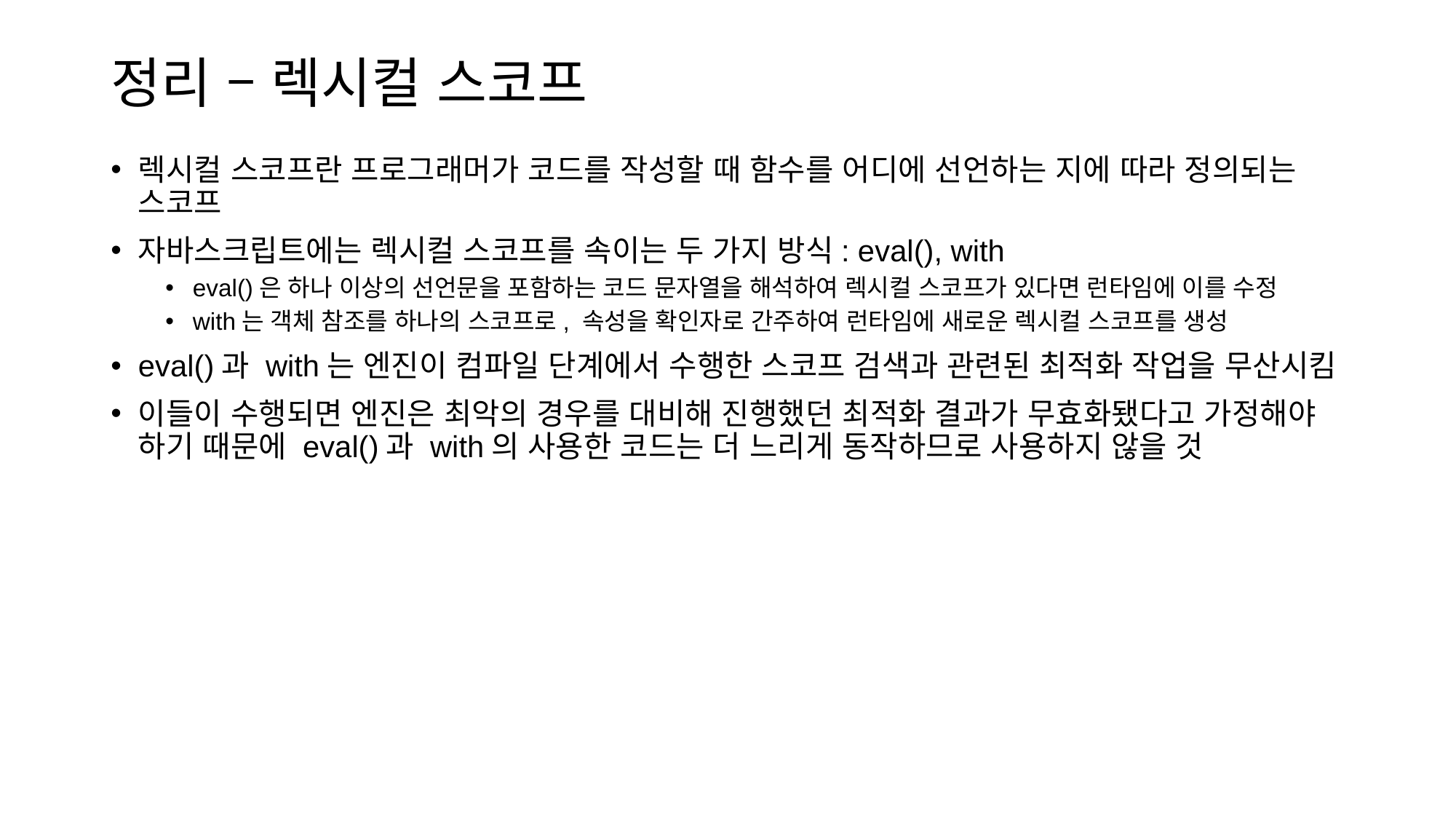

# 정리 – 렉시컬 스코프
렉시컬 스코프란 프로그래머가 코드를 작성할 때 함수를 어디에 선언하는 지에 따라 정의되는 스코프
자바스크립트에는 렉시컬 스코프를 속이는 두 가지 방식: eval(), with
eval()은 하나 이상의 선언문을 포함하는 코드 문자열을 해석하여 렉시컬 스코프가 있다면 런타임에 이를 수정
with는 객체 참조를 하나의 스코프로, 속성을 확인자로 간주하여 런타임에 새로운 렉시컬 스코프를 생성
eval()과 with는 엔진이 컴파일 단계에서 수행한 스코프 검색과 관련된 최적화 작업을 무산시킴
이들이 수행되면 엔진은 최악의 경우를 대비해 진행했던 최적화 결과가 무효화됐다고 가정해야 하기 때문에 eval()과 with의 사용한 코드는 더 느리게 동작하므로 사용하지 않을 것